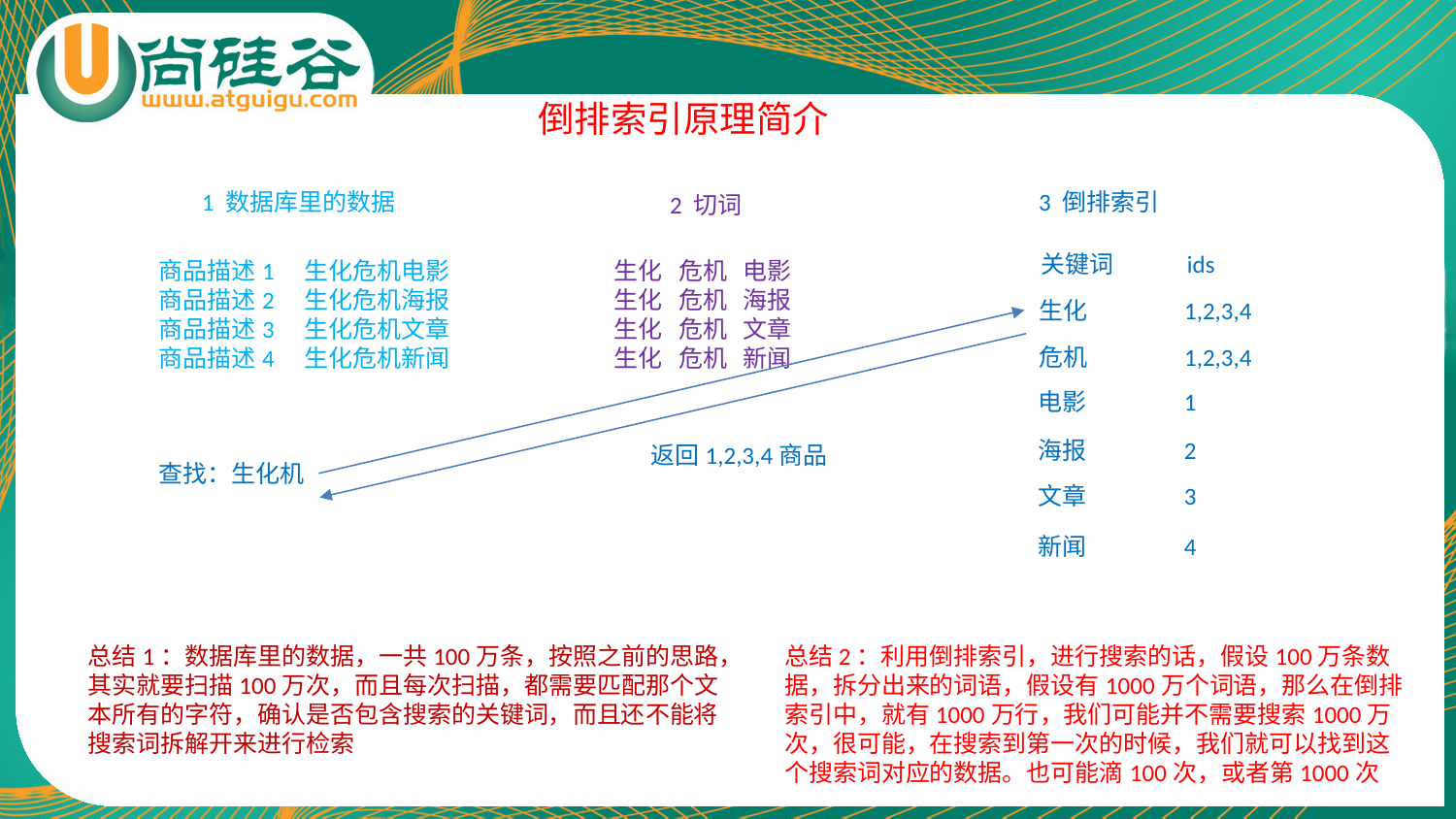

倒排索引原理简介
3 倒排索引
1 数据库里的数据
2 切词
关键词	ids
商品描述1	生化危机电影
商品描述2	生化危机海报
商品描述3	生化危机文章
商品描述4 	生化危机新闻
生化   危机   电影
生化   危机   海报
生化   危机   文章
生化   危机   新闻
生化	1,2,3,4
危机	1,2,3,4
电影	1
海报	2
返回1,2,3,4商品
查找：生化机
文章	3
新闻	4
总结1：数据库里的数据，一共100万条，按照之前的思路，其实就要扫描100万次，而且每次扫描，都需要匹配那个文本所有的字符，确认是否包含搜索的关键词，而且还不能将搜索词拆解开来进行检索
总结2：利用倒排索引，进行搜索的话，假设100万条数据，拆分出来的词语，假设有1000万个词语，那么在倒排索引中，就有1000万行，我们可能并不需要搜索1000万次，很可能，在搜索到第一次的时候，我们就可以找到这个搜索词对应的数据。也可能滴100次，或者第1000次